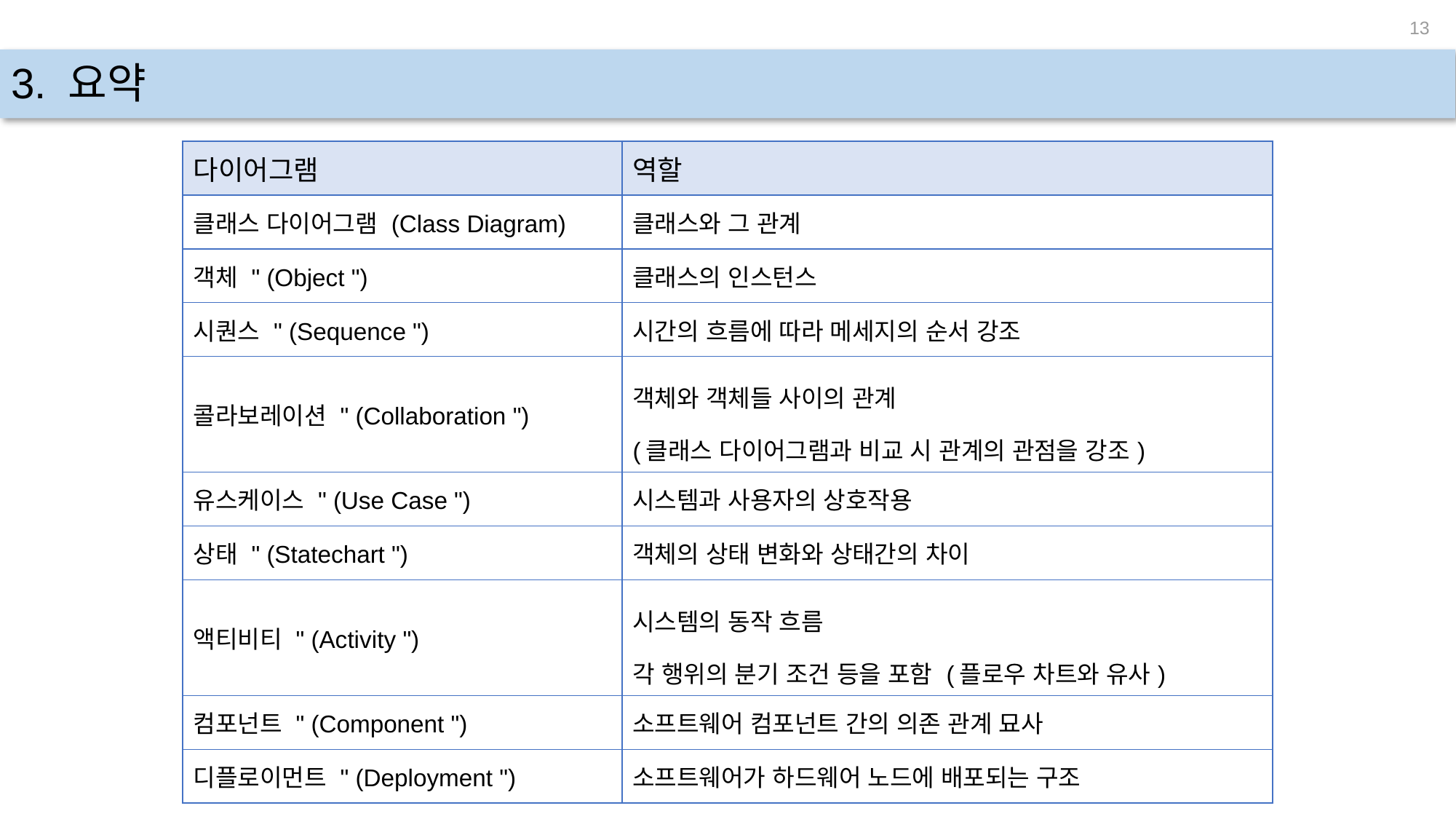

13
# 3. 요약
| 다이어그램 | 역할 |
| --- | --- |
| 클래스 다이어그램 (Class Diagram) | 클래스와 그 관계 |
| 객체 " (Object ") | 클래스의 인스턴스 |
| 시퀀스 " (Sequence ") | 시간의 흐름에 따라 메세지의 순서 강조 |
| 콜라보레이션 " (Collaboration ") | 객체와 객체들 사이의 관계 (클래스 다이어그램과 비교 시 관계의 관점을 강조) |
| 유스케이스 " (Use Case ") | 시스템과 사용자의 상호작용 |
| 상태 " (Statechart ") | 객체의 상태 변화와 상태간의 차이 |
| 액티비티 " (Activity ") | 시스템의 동작 흐름 각 행위의 분기 조건 등을 포함 (플로우 차트와 유사) |
| 컴포넌트 " (Component ") | 소프트웨어 컴포넌트 간의 의존 관계 묘사 |
| 디플로이먼트 " (Deployment ") | 소프트웨어가 하드웨어 노드에 배포되는 구조 |